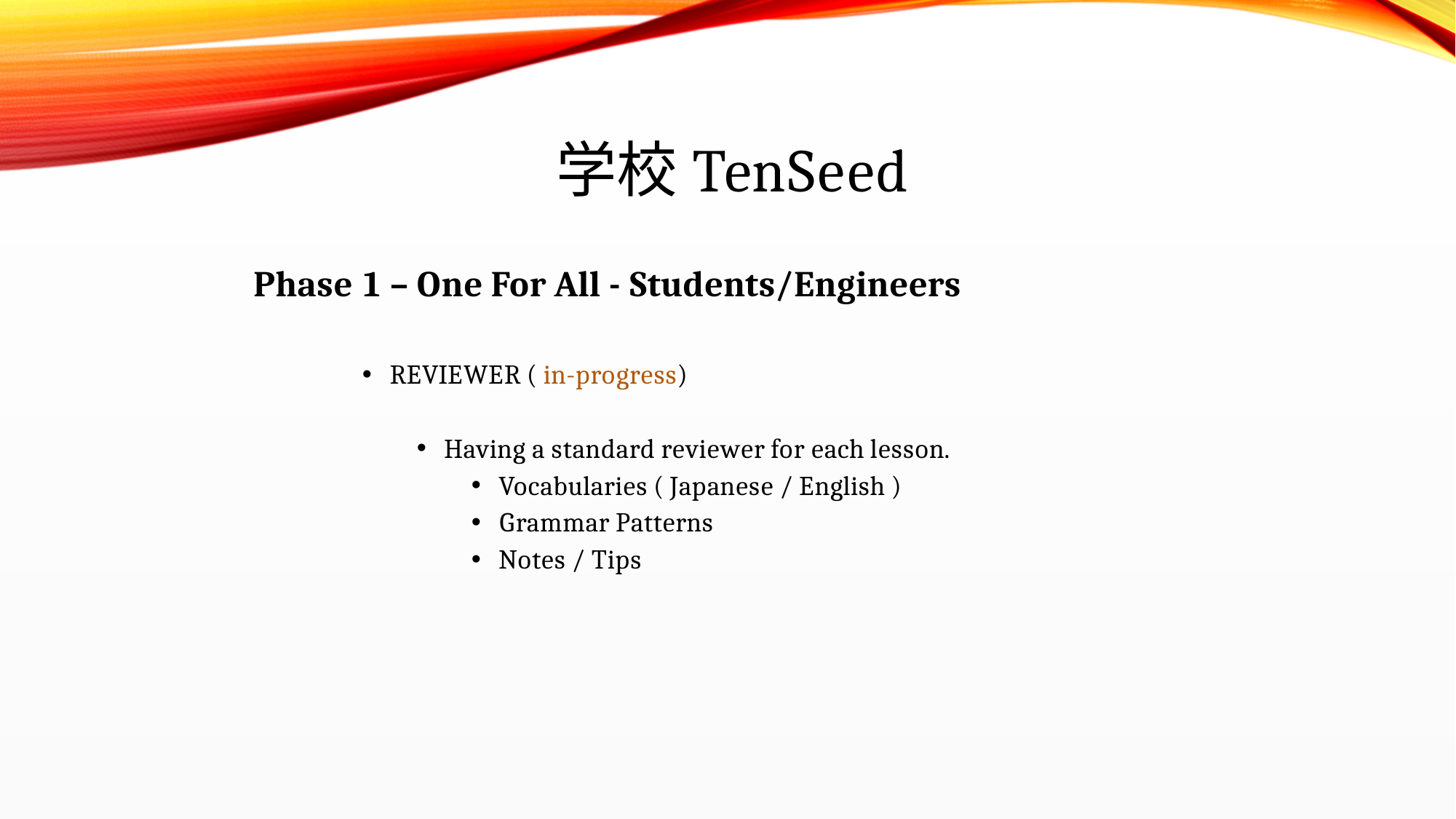

# 学校TenSeed
Phase 1 – One For All - Students/Engineers

REVIEWER ( in-progress)

Having a standard reviewer for each lesson.
Vocabularies ( Japanese / English )
Grammar Patterns
Notes / Tips